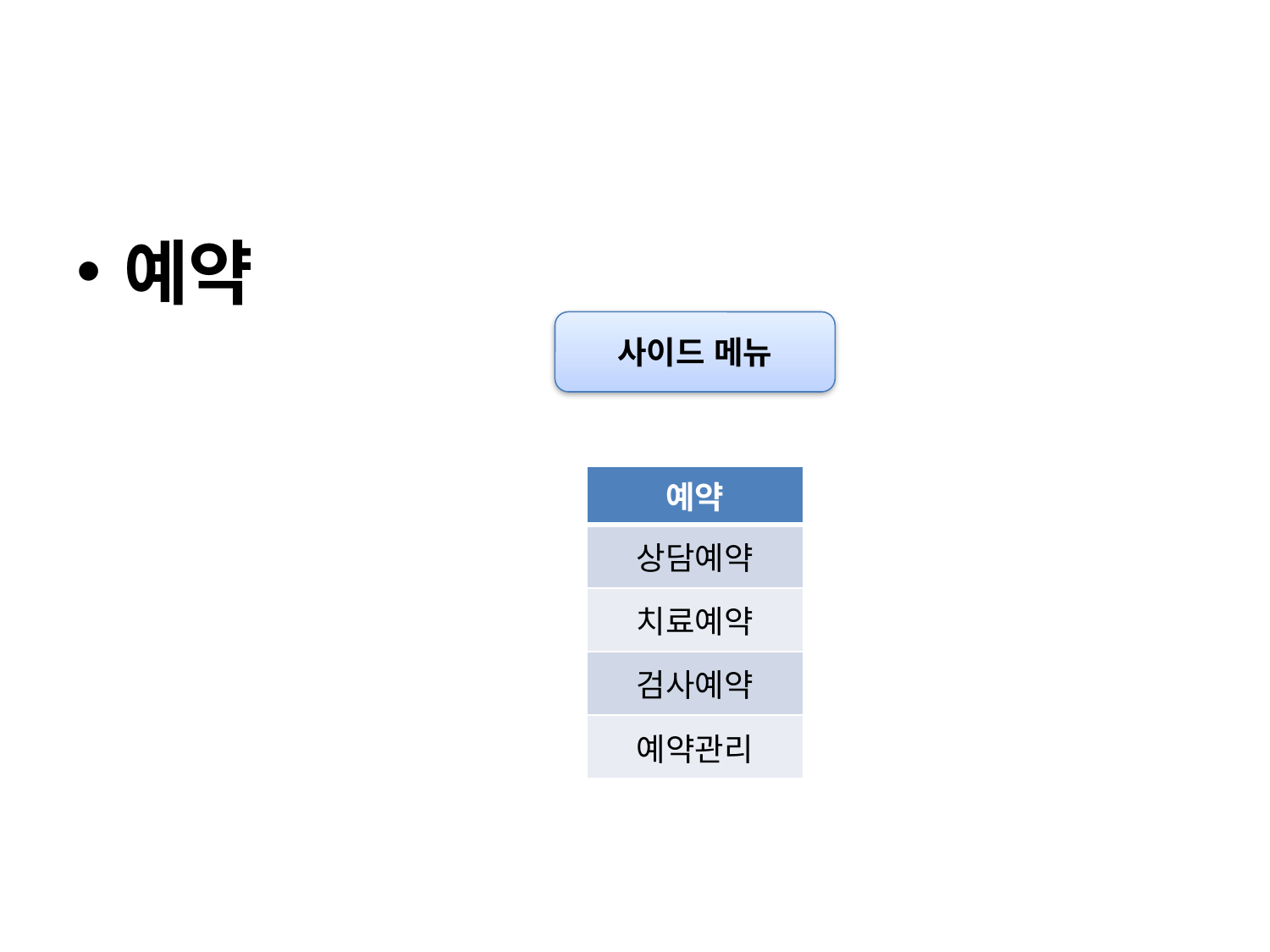

예약
사이드 메뉴
| 예약 |
| --- |
| 상담예약 |
| 치료예약 |
| 검사예약 |
| 예약관리 |